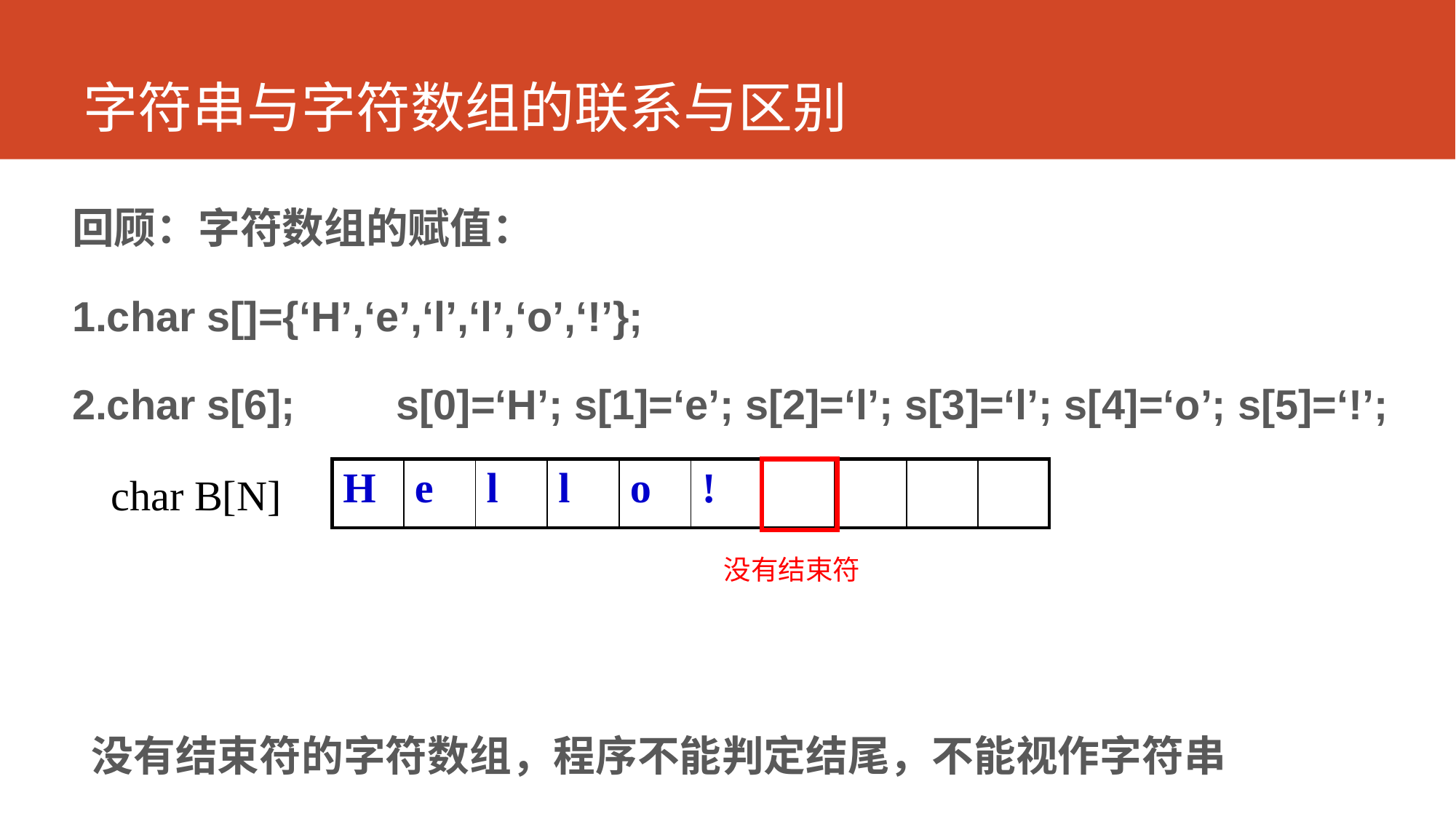

# 字符串与字符数组的联系与区别
回顾：字符数组的赋值：
1.char s[]={‘H’,‘e’,‘l’,‘l’,‘o’,‘!’};
2.char s[6]; 	s[0]=‘H’; s[1]=‘e’; s[2]=‘l’; s[3]=‘l’; s[4]=‘o’; s[5]=‘!’;

 没有结束符的字符数组，程序不能判定结尾，不能视作字符串

| H | e | l | l | o | ! |  |  |  |  |
| --- | --- | --- | --- | --- | --- | --- | --- | --- | --- |

char B[N]
没有结束符